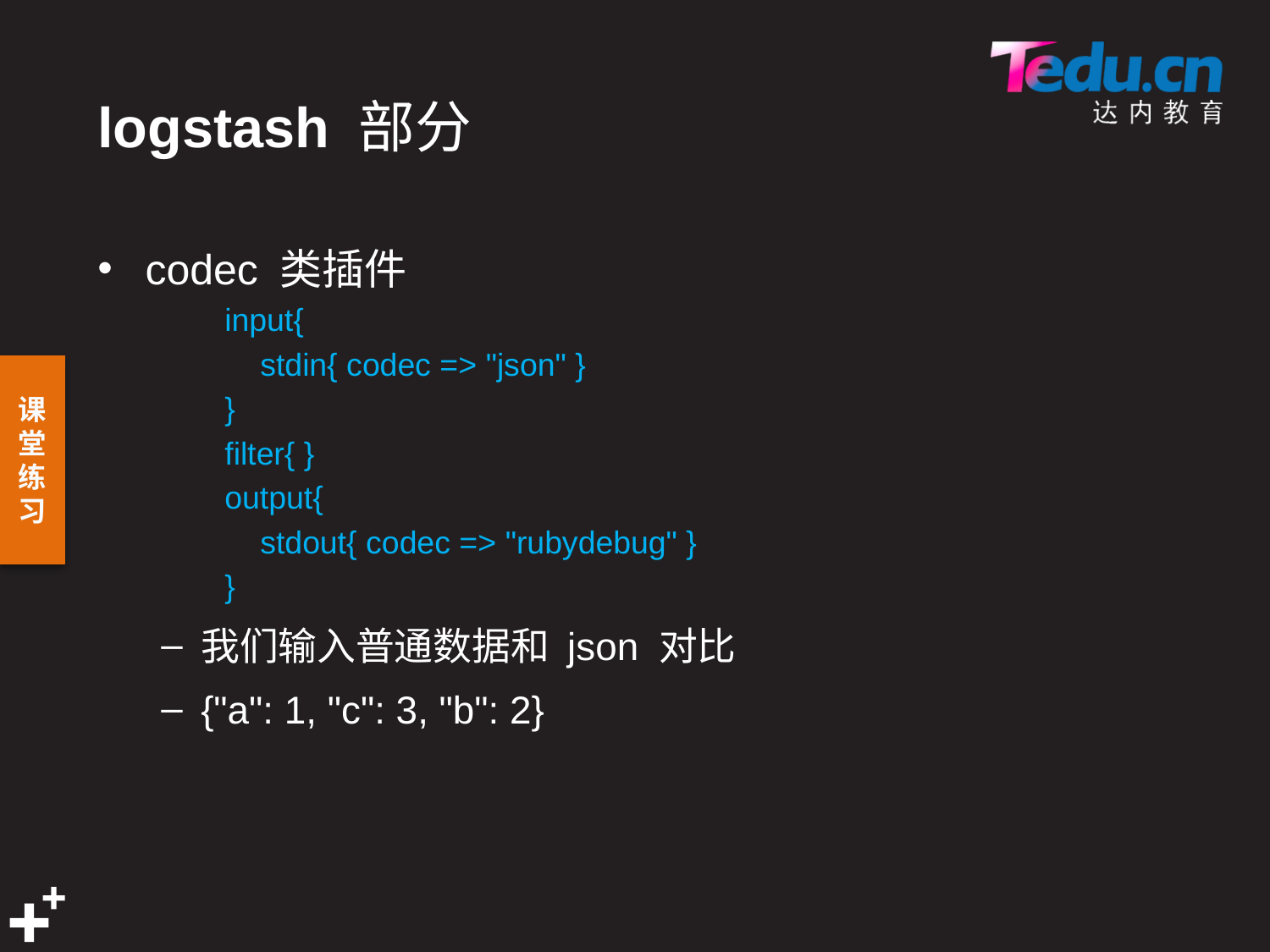

# logstash 部分
codec 类插件
input{
    stdin{ codec => "json" }
}
filter{ }
output{
    stdout{ codec => "rubydebug" }
}
我们输入普通数据和 json 对比
{"a": 1, "c": 3, "b": 2}